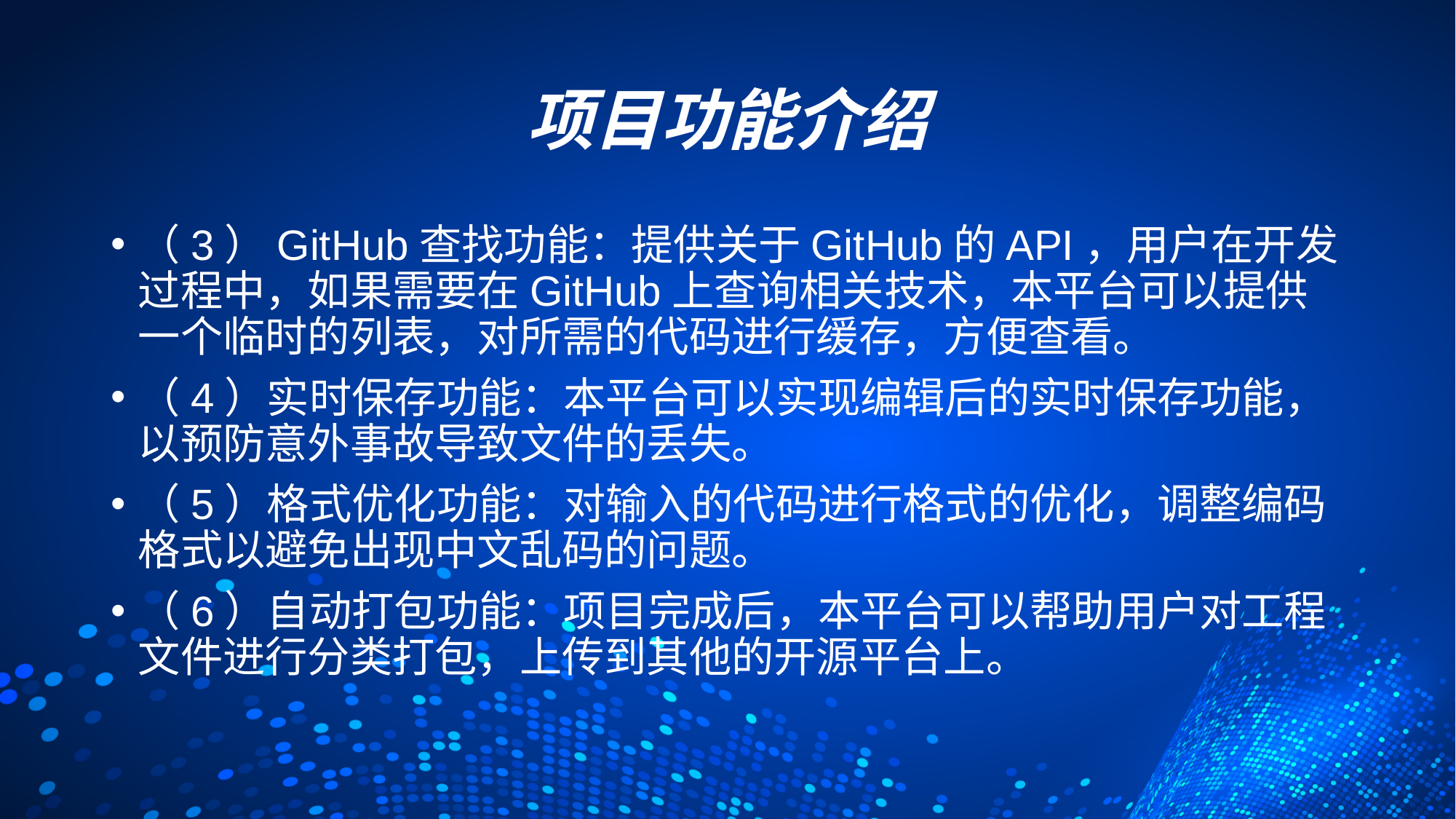

# 项目功能介绍
（3）GitHub查找功能：提供关于GitHub的API，用户在开发过程中，如果需要在GitHub上查询相关技术，本平台可以提供一个临时的列表，对所需的代码进行缓存，方便查看。
（4）实时保存功能：本平台可以实现编辑后的实时保存功能，以预防意外事故导致文件的丢失。
（5）格式优化功能：对输入的代码进行格式的优化，调整编码格式以避免出现中文乱码的问题。
（6）自动打包功能：项目完成后，本平台可以帮助用户对工程文件进行分类打包，上传到其他的开源平台上。